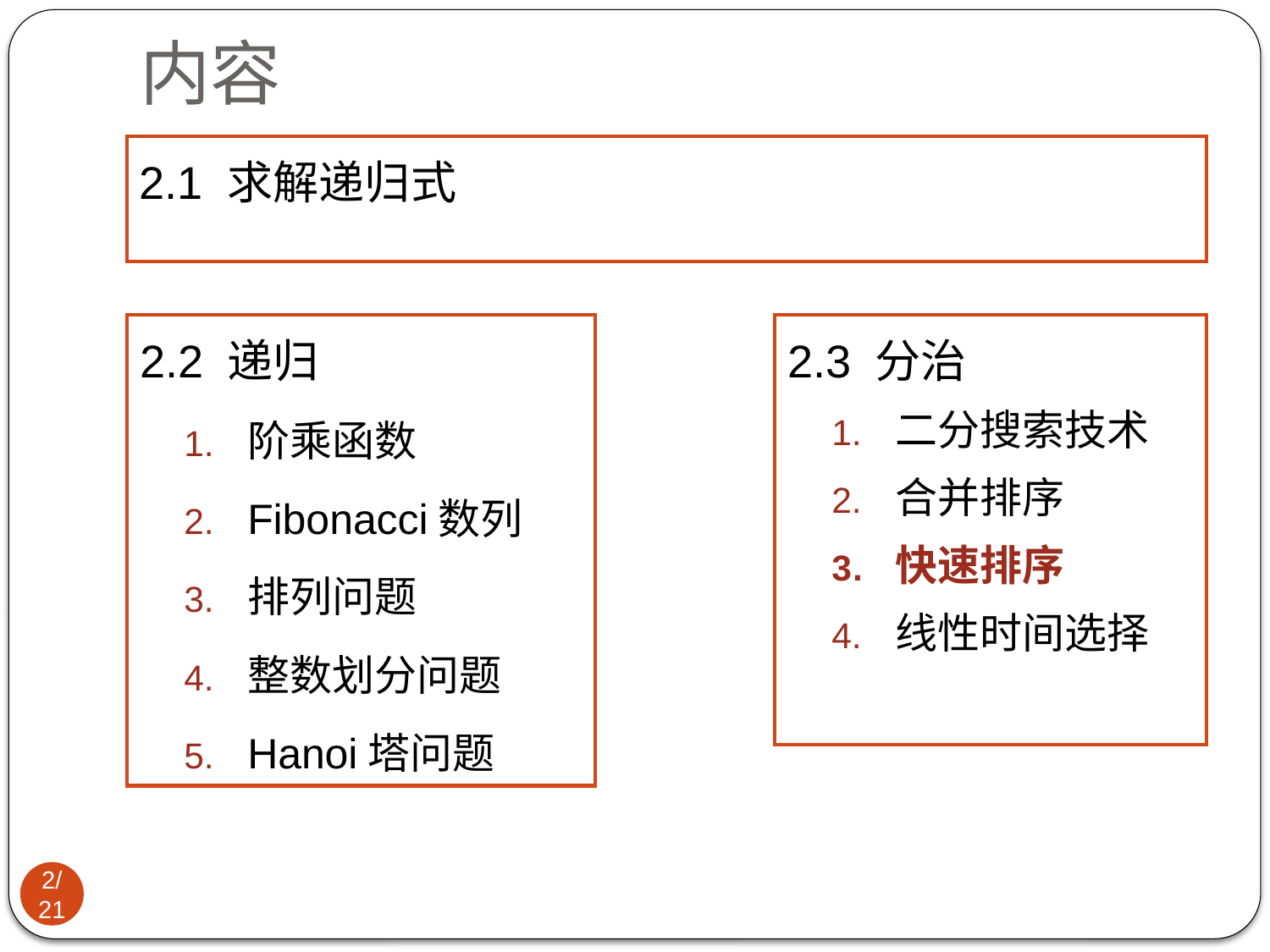

# 内容
2.1 求解递归式
2.2 递归
阶乘函数
Fibonacci数列
排列问题
整数划分问题
Hanoi塔问题
2.3 分治
二分搜索技术
合并排序
快速排序
线性时间选择
2/21